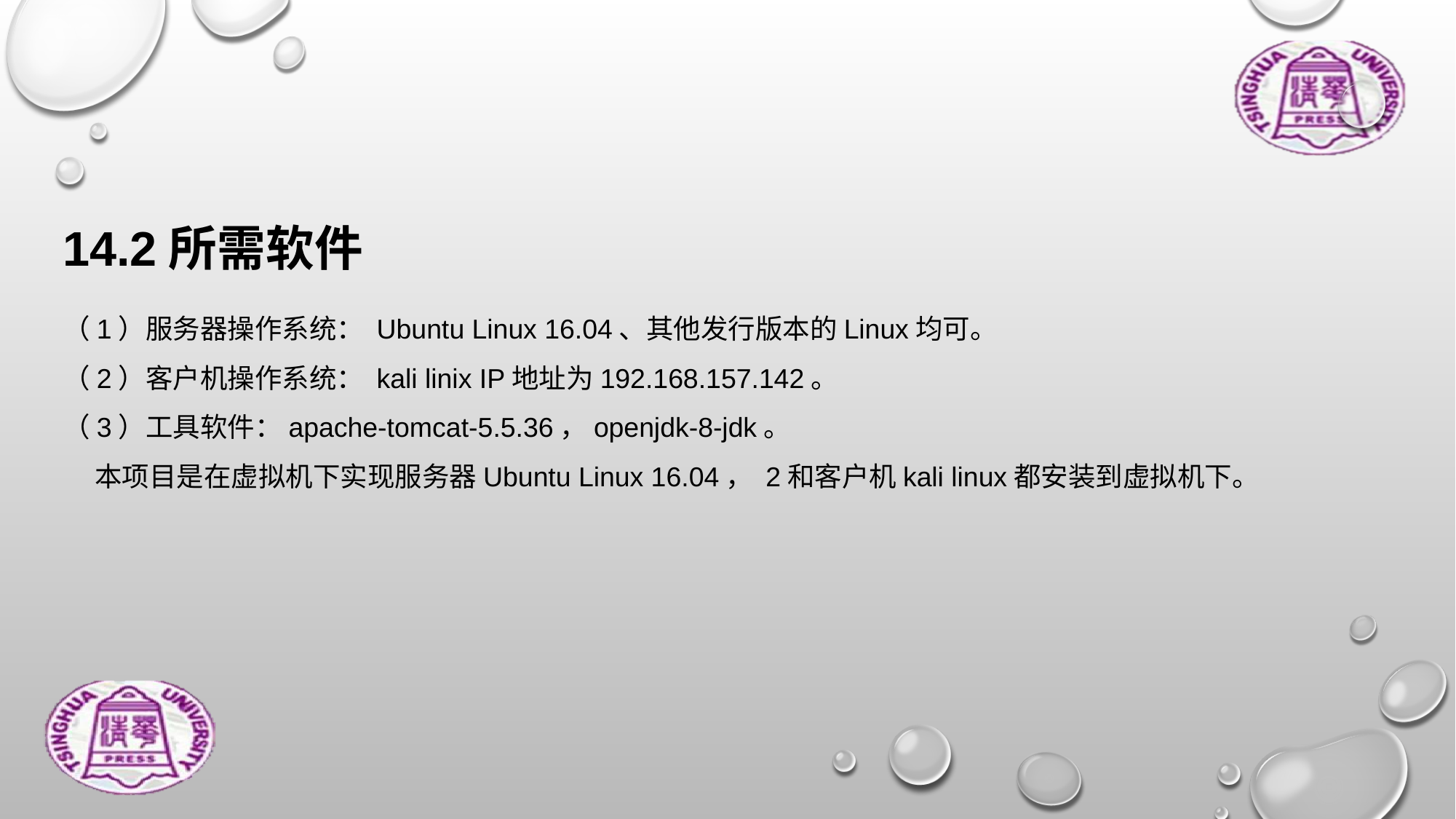

14.2所需软件
（1）服务器操作系统： Ubuntu Linux 16.04、其他发行版本的Linux均可。
（2）客户机操作系统： kali linix IP地址为192.168.157.142。
（3）工具软件：apache-tomcat-5.5.36，openjdk-8-jdk。
本项目是在虚拟机下实现服务器Ubuntu Linux 16.04， 2和客户机kali linux都安装到虚拟机下。